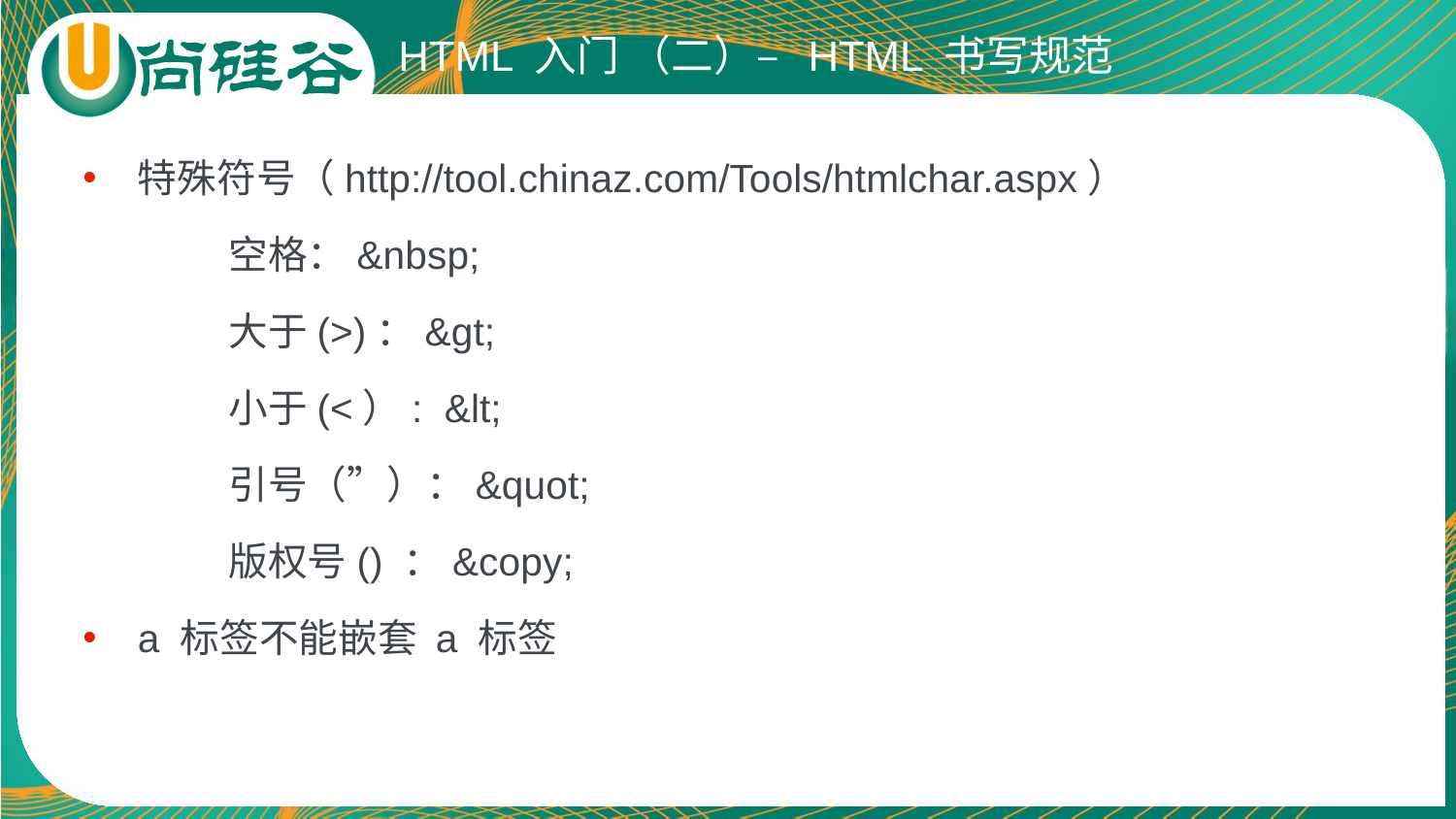

# HTML 入门 （二）–  HTML 书写规范
特殊符号（http://tool.chinaz.com/Tools/htmlchar.aspx）
	空格：&nbsp;
	大于(>)：&gt;
	小于(<）:  &lt;
	引号（”）：&quot;
	版权号() ：&copy;
a 标签不能嵌套 a 标签